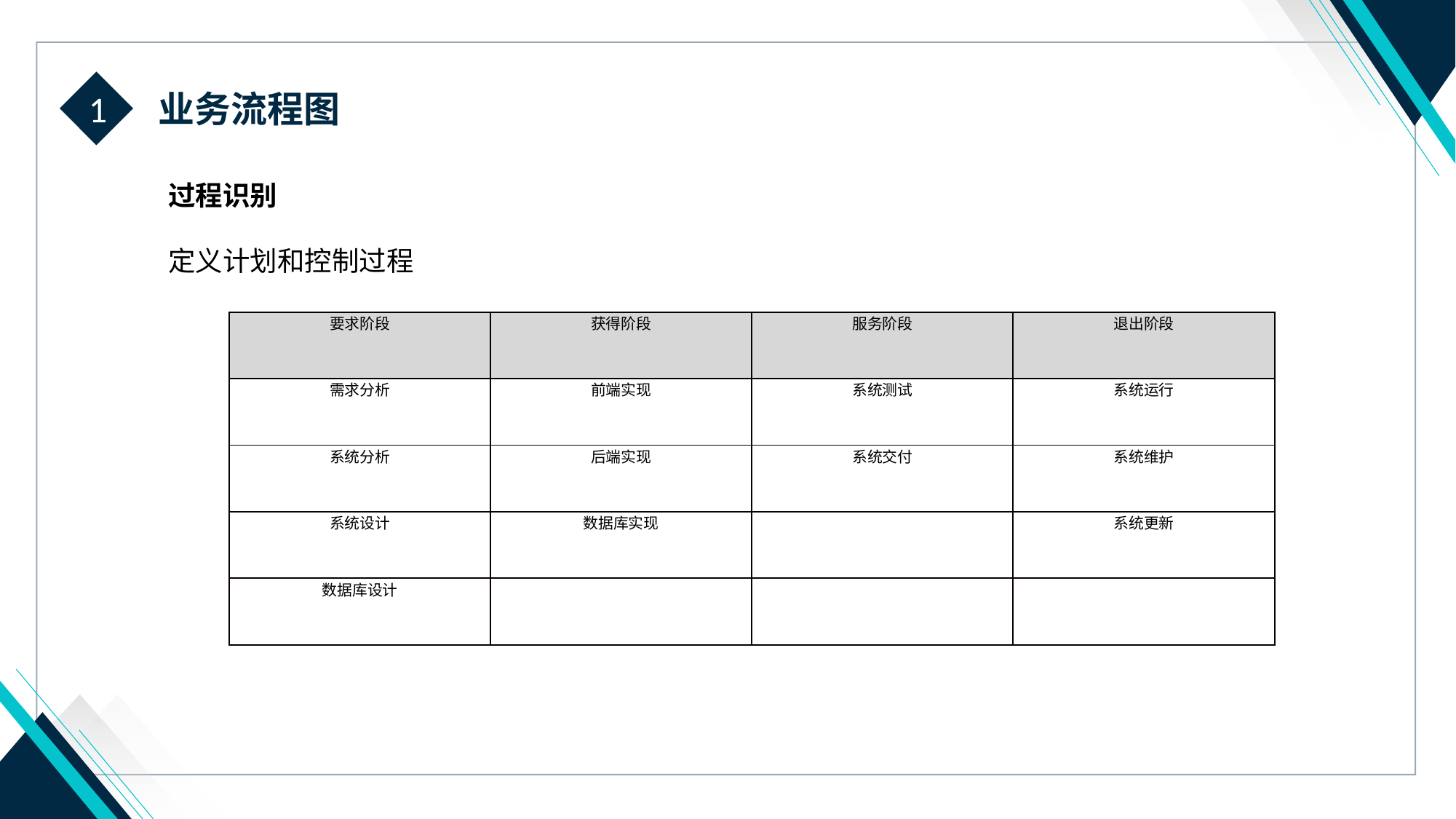

1
业务流程图
过程识别

定义计划和控制过程

| 要求阶段 | 获得阶段 | 服务阶段 | 退出阶段 |
| --- | --- | --- | --- |
| 需求分析 | 前端实现 | 系统测试 | 系统运行 |
| 系统分析 | 后端实现 | 系统交付 | 系统维护 |
| 系统设计 | 数据库实现 |  | 系统更新 |
| 数据库设计 |  |  |  |